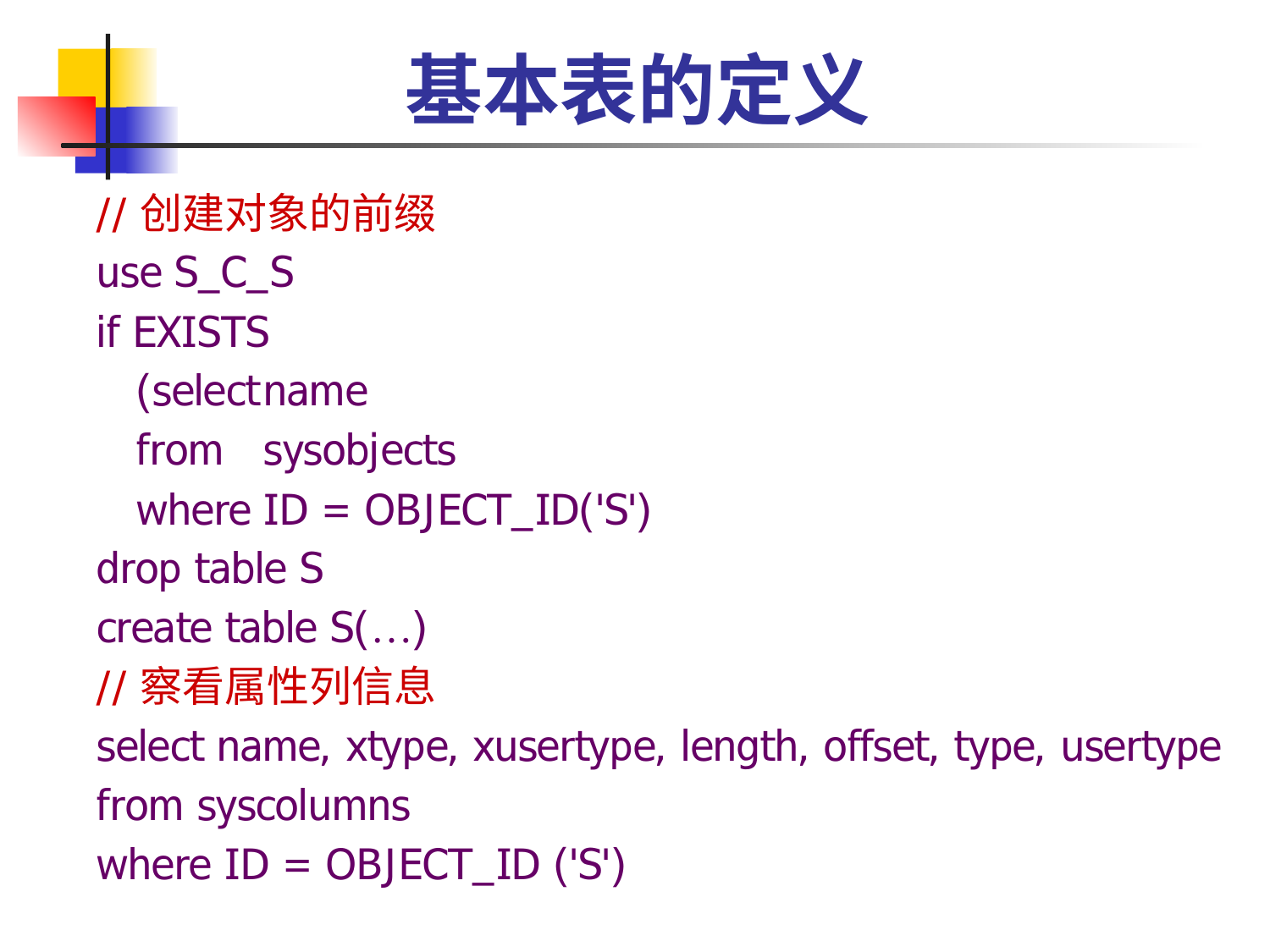

# 基本表的定义
//创建对象的前缀
use S_C_S
if EXISTS
	(select	name
	from	sysobjects
	where	ID = OBJECT_ID('S')
drop table S
create table S(…)
//察看属性列信息
select name, xtype, xusertype, length, offset, type, usertype
from syscolumns
where ID = OBJECT_ID ('S')